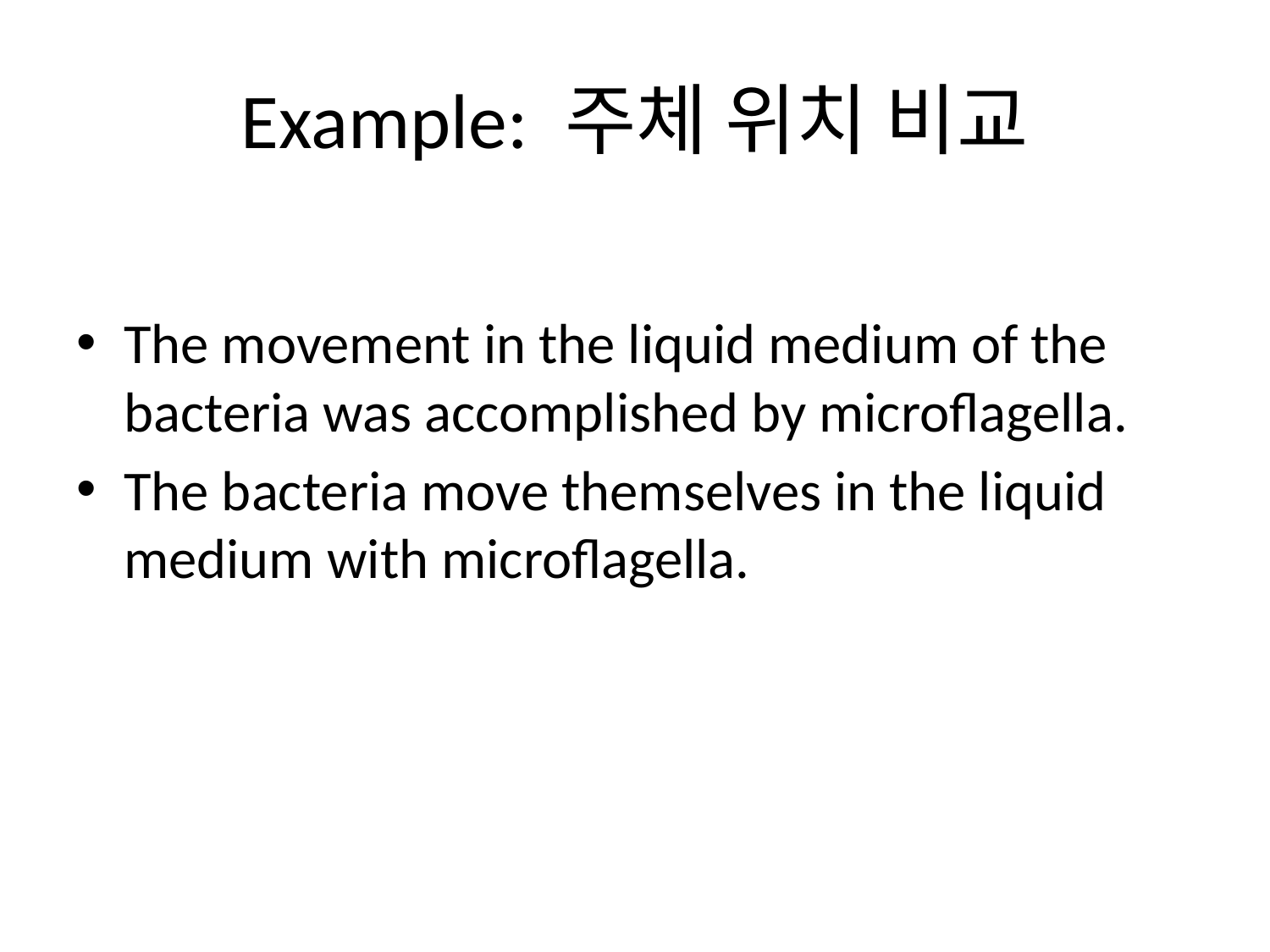

# Example: 주체 위치 비교

The movement in the liquid medium of the bacteria was accomplished by microflagella.
The bacteria move themselves in the liquid medium with microflagella.